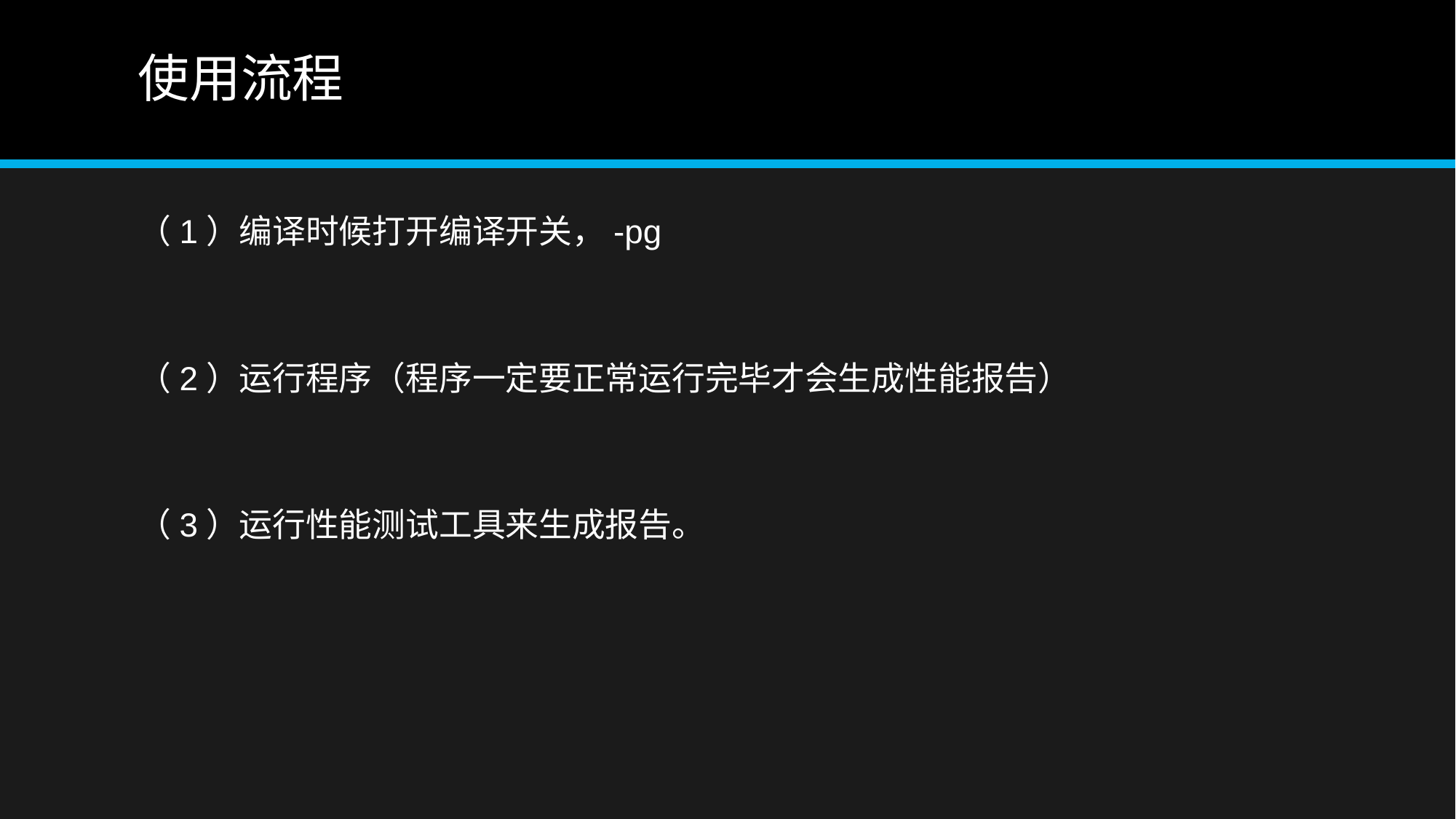

# 使用流程
（1）编译时候打开编译开关，-pg

（2）运行程序（程序一定要正常运行完毕才会生成性能报告）

（3）运行性能测试工具来生成报告。